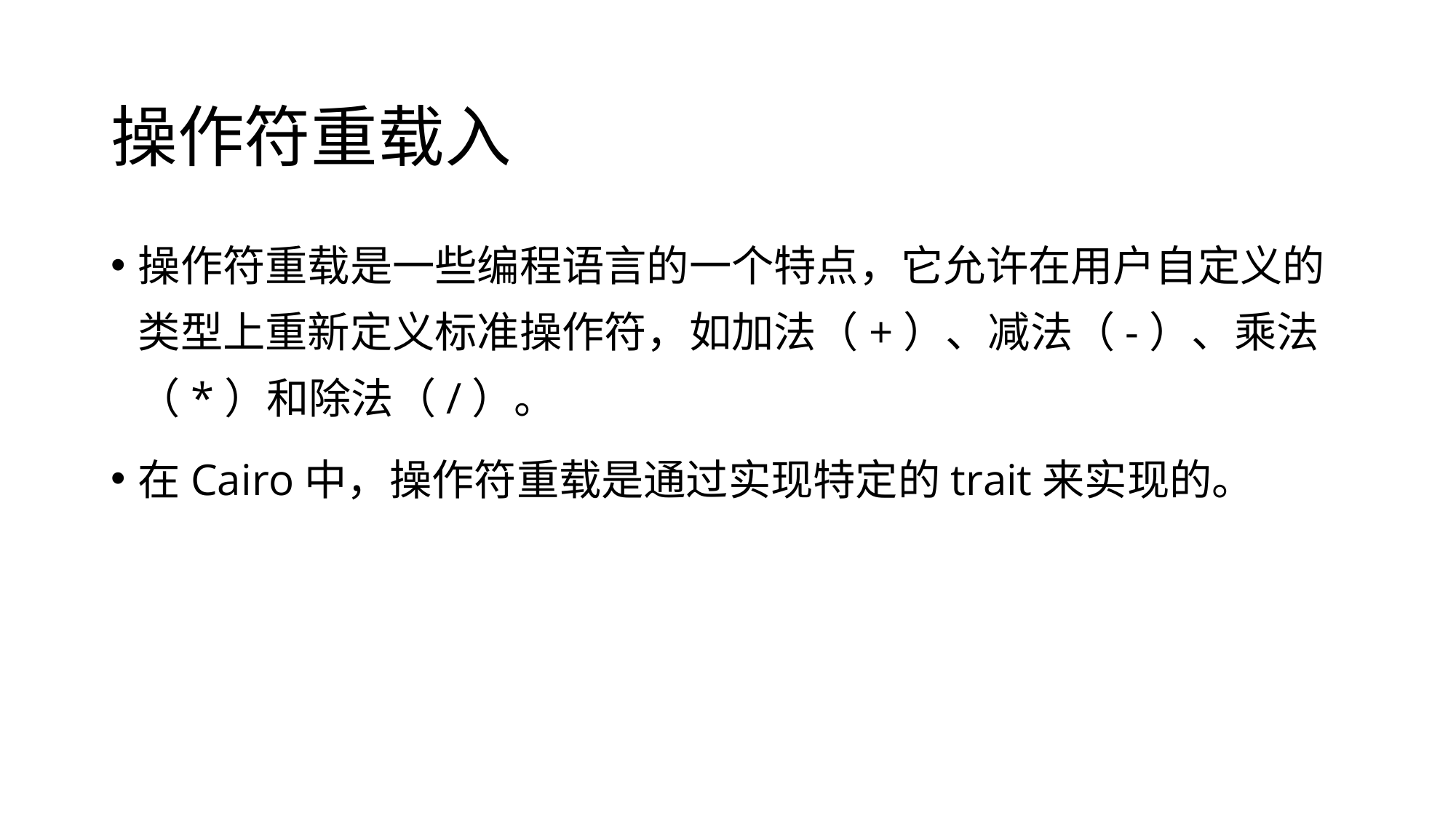

# 操作符重载入
操作符重载是一些编程语言的一个特点，它允许在用户自定义的类型上重新定义标准操作符，如加法（+）、减法（-）、乘法（*）和除法（/）。
在Cairo中，操作符重载是通过实现特定的trait来实现的。